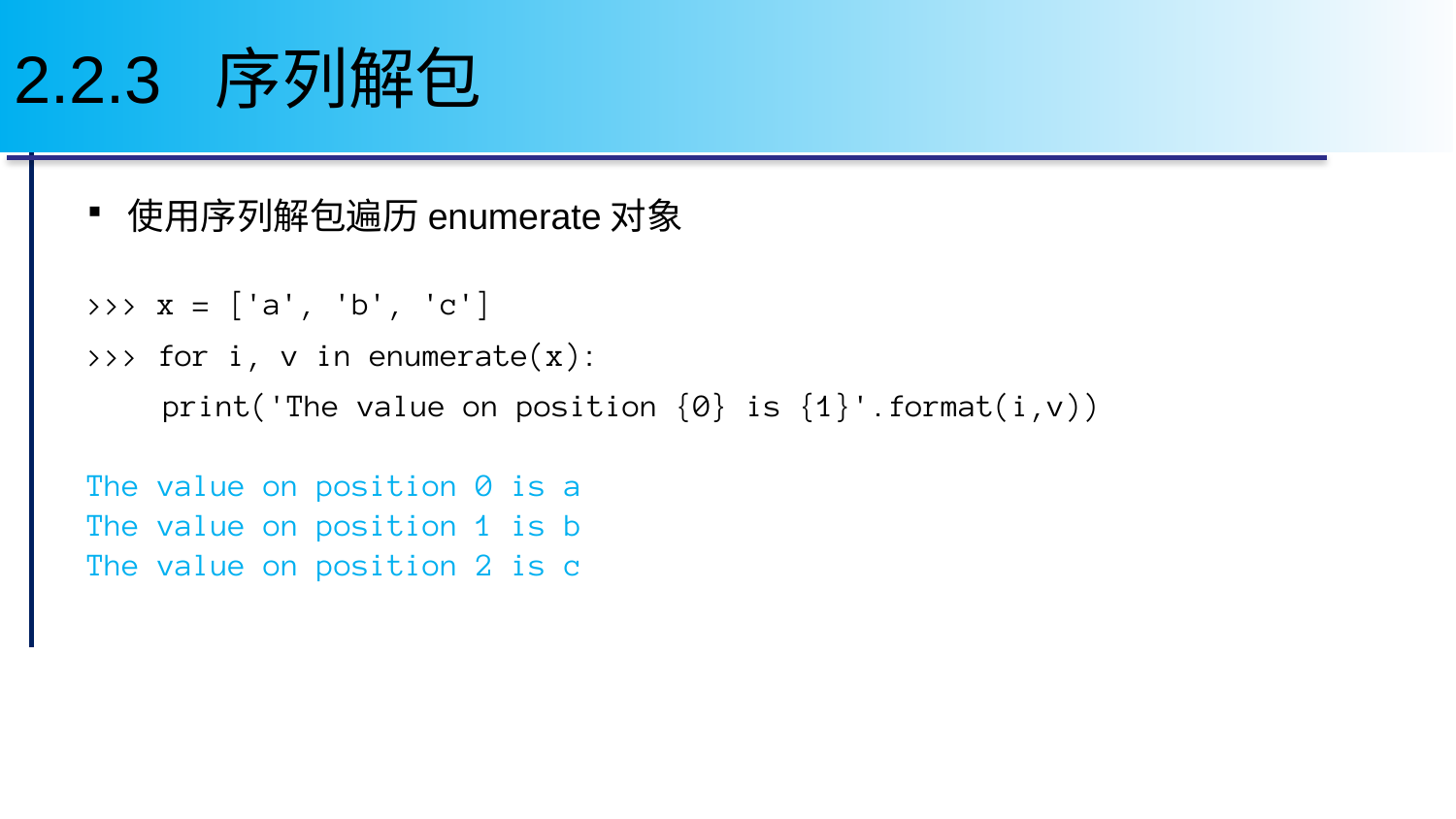

# 2.2.3  序列解包
使用序列解包遍历enumerate对象

>>> x = ['a', 'b', 'c']
>>> for i, v in enumerate(x):
	  print('The value on position {0} is {1}'.format(i,v))

The value on position 0 is a
The value on position 1 is b
The value on position 2 is c